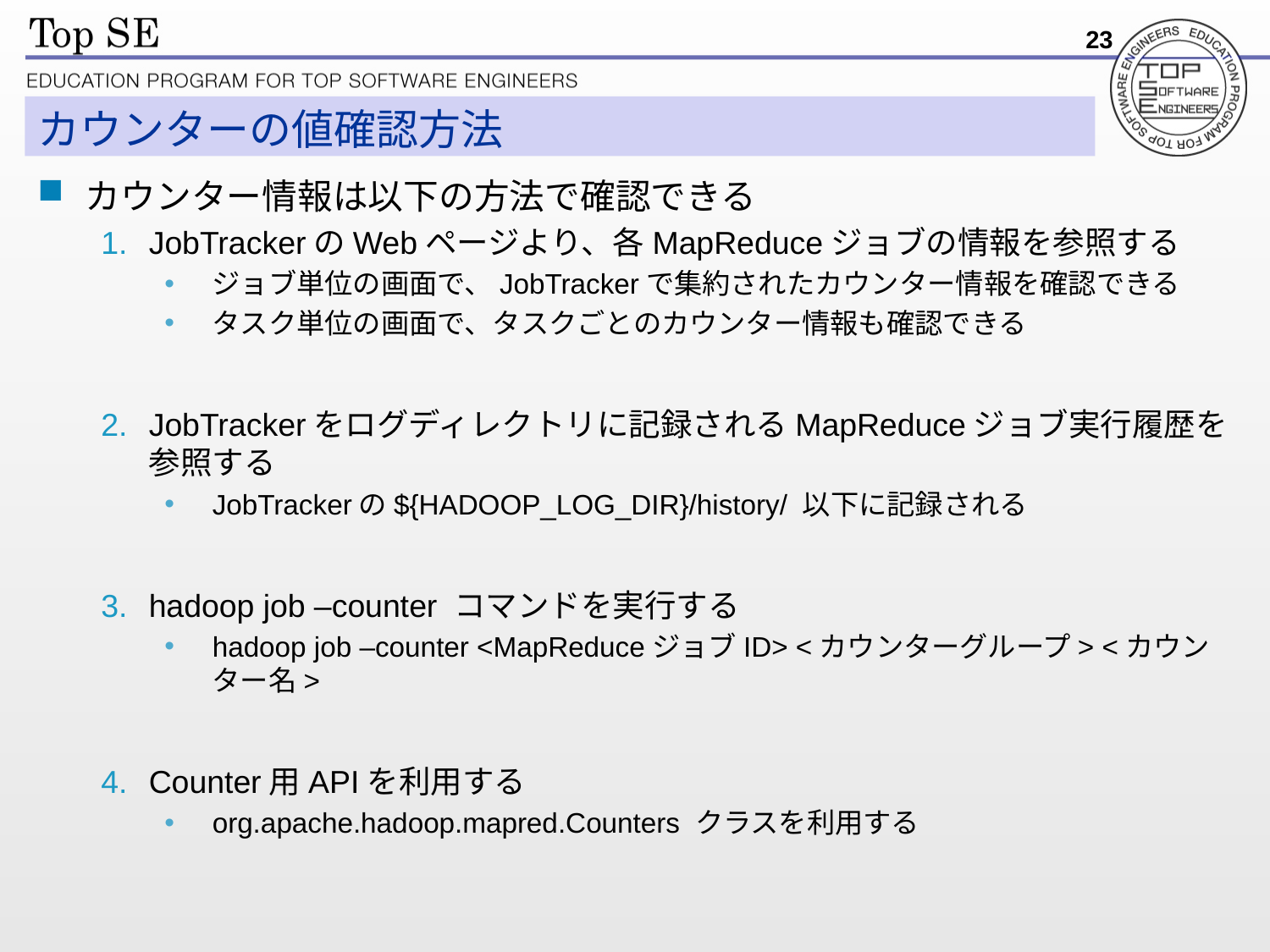

23
# カウンターの値確認方法
カウンター情報は以下の方法で確認できる
JobTrackerのWebページより、各MapReduceジョブの情報を参照する
ジョブ単位の画面で、JobTrackerで集約されたカウンター情報を確認できる
タスク単位の画面で、タスクごとのカウンター情報も確認できる

JobTrackerをログディレクトリに記録されるMapReduceジョブ実行履歴を参照する
JobTrackerの${HADOOP_LOG_DIR}/history/ 以下に記録される

hadoop job –counter コマンドを実行する
hadoop job –counter <MapReduceジョブID> <カウンターグループ> <カウンター名>

Counter用APIを利用する
org.apache.hadoop.mapred.Counters クラスを利用する